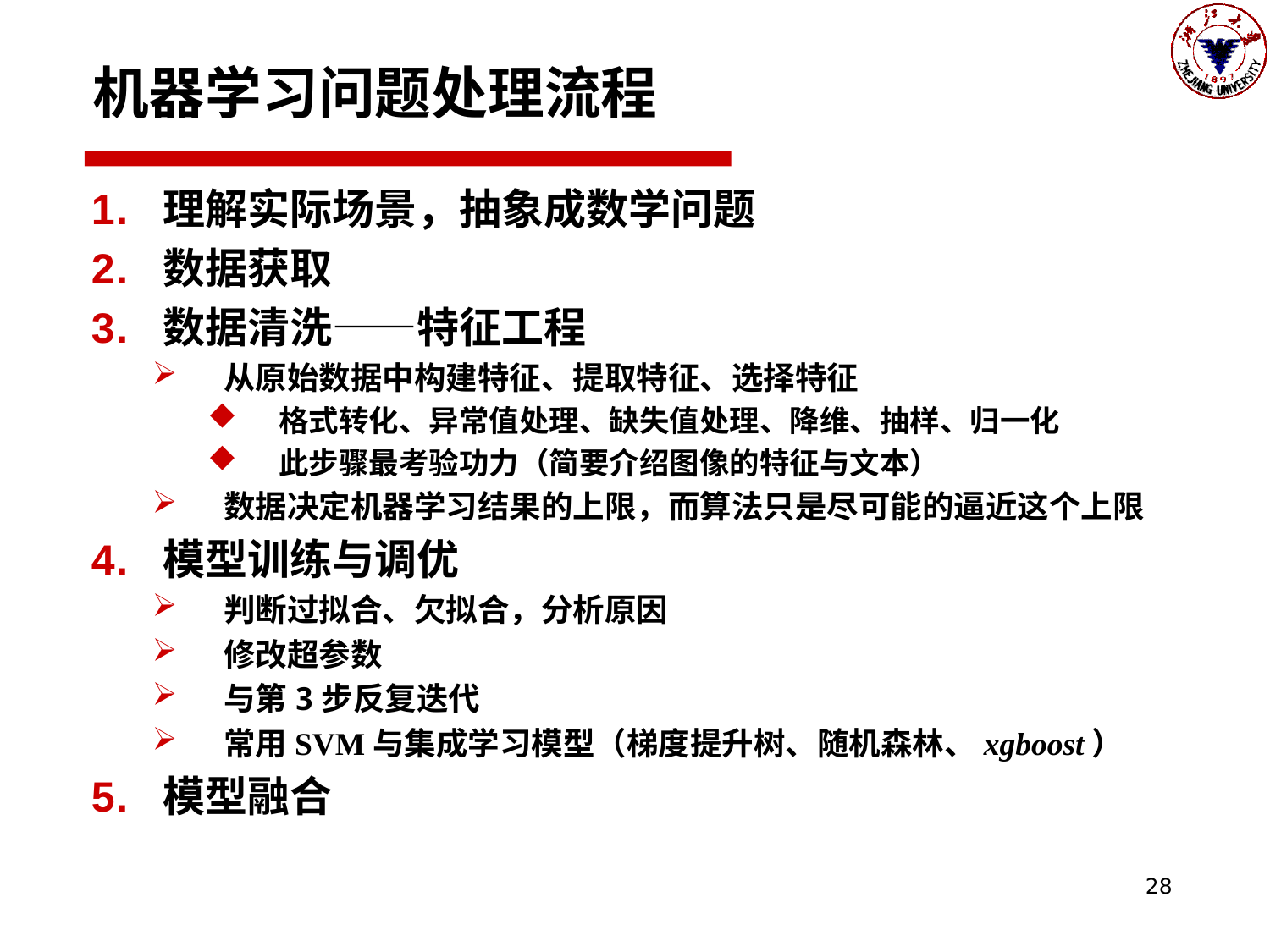

# 机器学习问题处理流程
理解实际场景，抽象成数学问题
数据获取
数据清洗——特征工程
从原始数据中构建特征、提取特征、选择特征
格式转化、异常值处理、缺失值处理、降维、抽样、归一化
此步骤最考验功力（简要介绍图像的特征与文本）
数据决定机器学习结果的上限，而算法只是尽可能的逼近这个上限
模型训练与调优
判断过拟合、欠拟合，分析原因
修改超参数
与第3步反复迭代
常用SVM与集成学习模型（梯度提升树、随机森林、xgboost）
模型融合
28